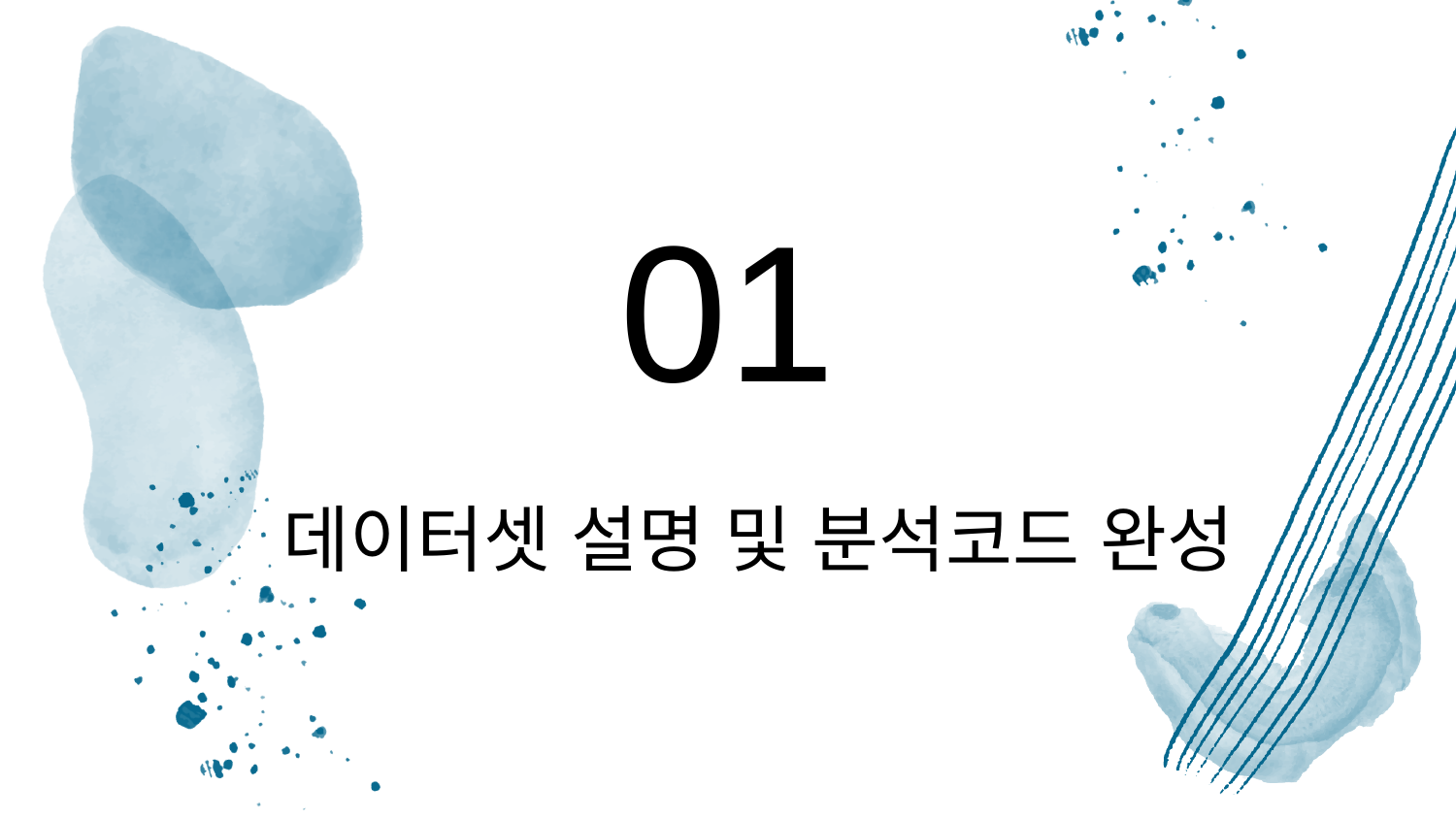

01
# 데이터셋 설명 및 분석코드 완성